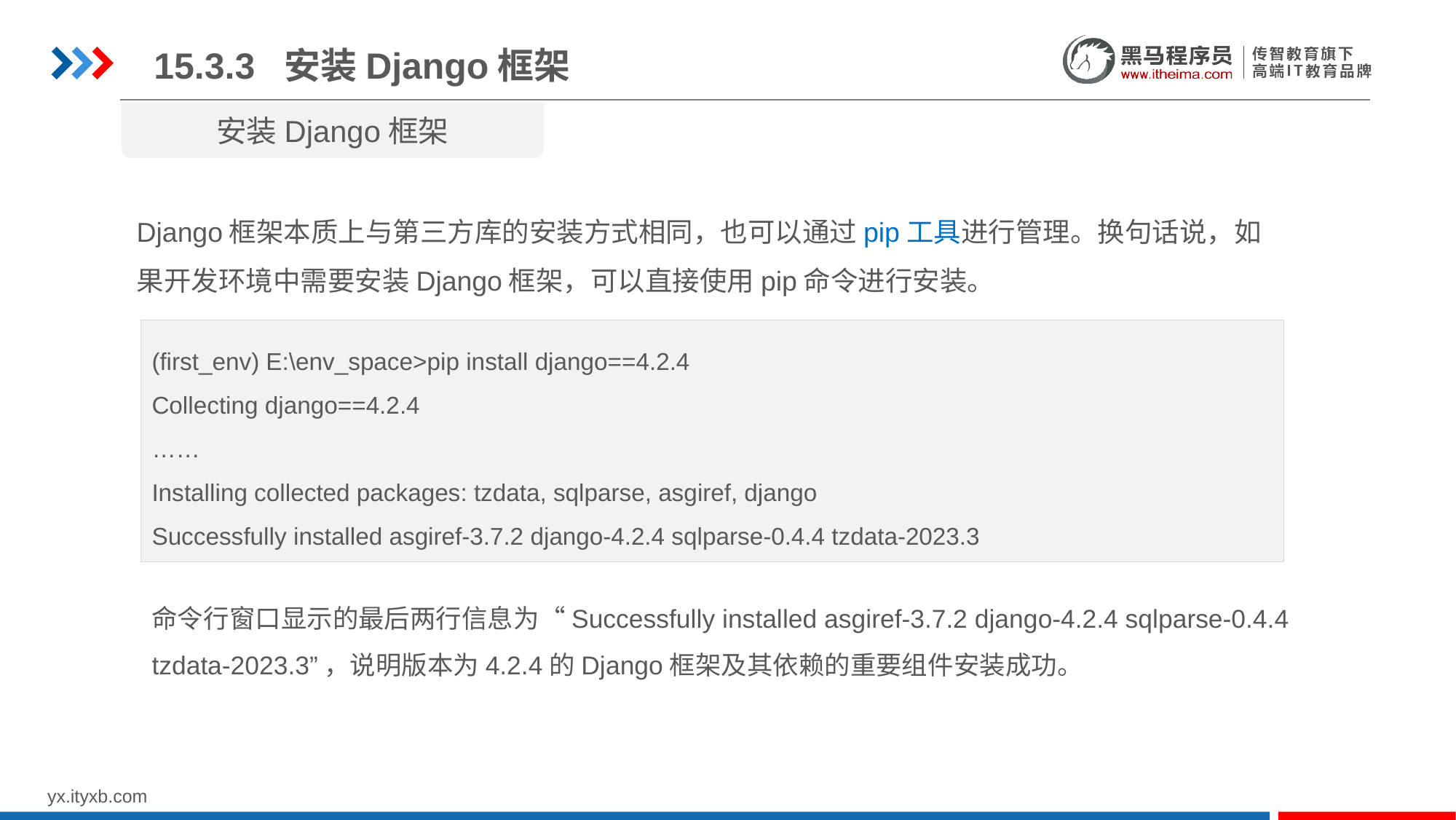

15.3.3  安装Django框架

安装Django框架
Django框架本质上与第三方库的安装方式相同，也可以通过pip工具进行管理。换句话说，如果开发环境中需要安装Django框架，可以直接使用pip命令进行安装。
(first_env) E:\env_space>pip install django==4.2.4
Collecting django==4.2.4
……
Installing collected packages: tzdata, sqlparse, asgiref, django
Successfully installed asgiref-3.7.2 django-4.2.4 sqlparse-0.4.4 tzdata-2023.3
命令行窗口显示的最后两行信息为“Successfully installed asgiref-3.7.2 django-4.2.4 sqlparse-0.4.4 tzdata-2023.3”，说明版本为4.2.4的Django框架及其依赖的重要组件安装成功。